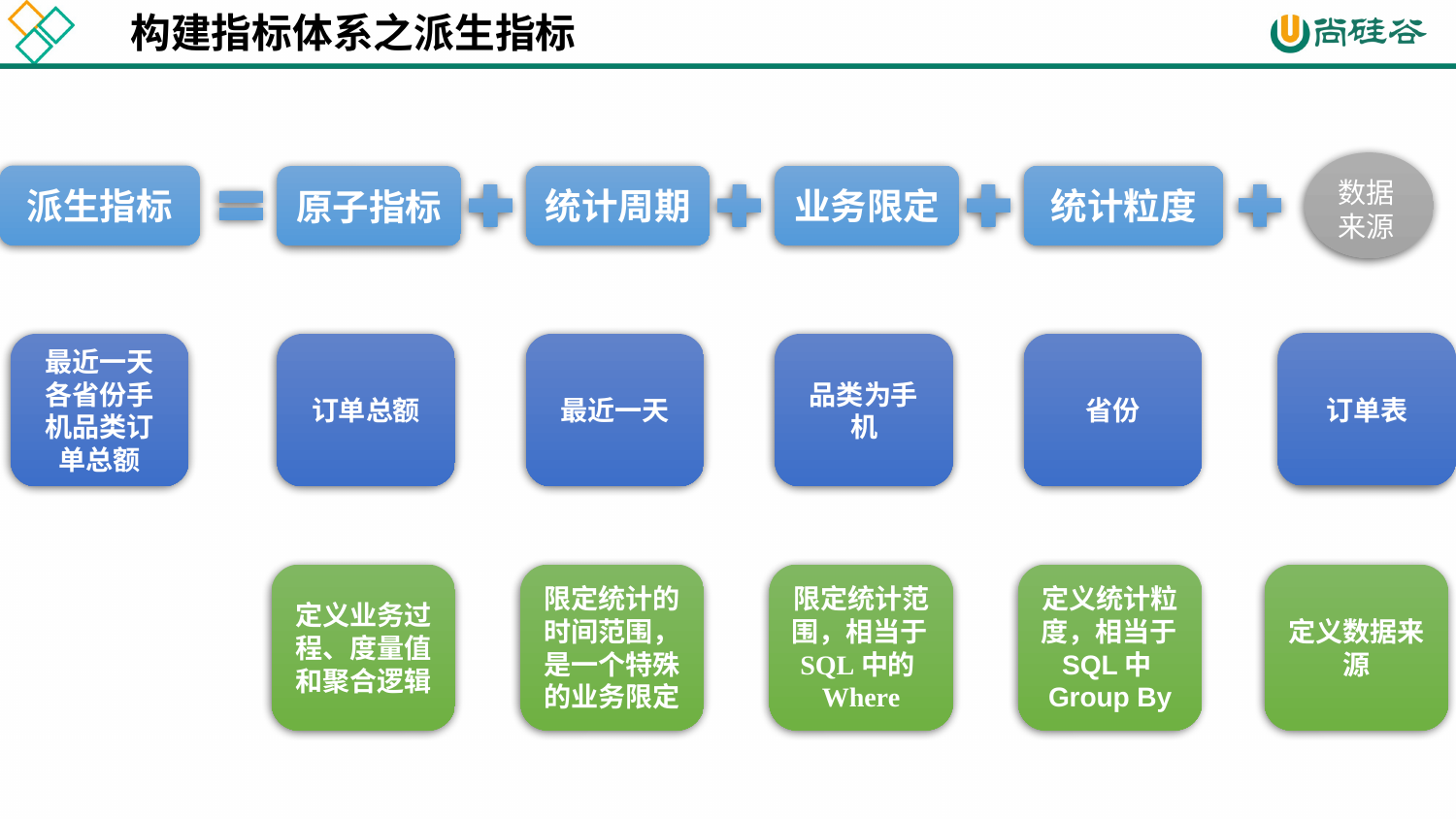

构建指标体系之派生指标
数据
来源
派生指标
统计周期
业务限定
统计粒度
原子指标

订单表
品类为手机
省份
最近一天各省份手机品类订单总额
订单总额
最近一天
定义业务过程、度量值和聚合逻辑
限定统计的时间范围，是一个特殊的业务限定
限定统计范围，相当于SQL中的Where
定义统计粒度，相当于SQL中Group By
定义数据来源